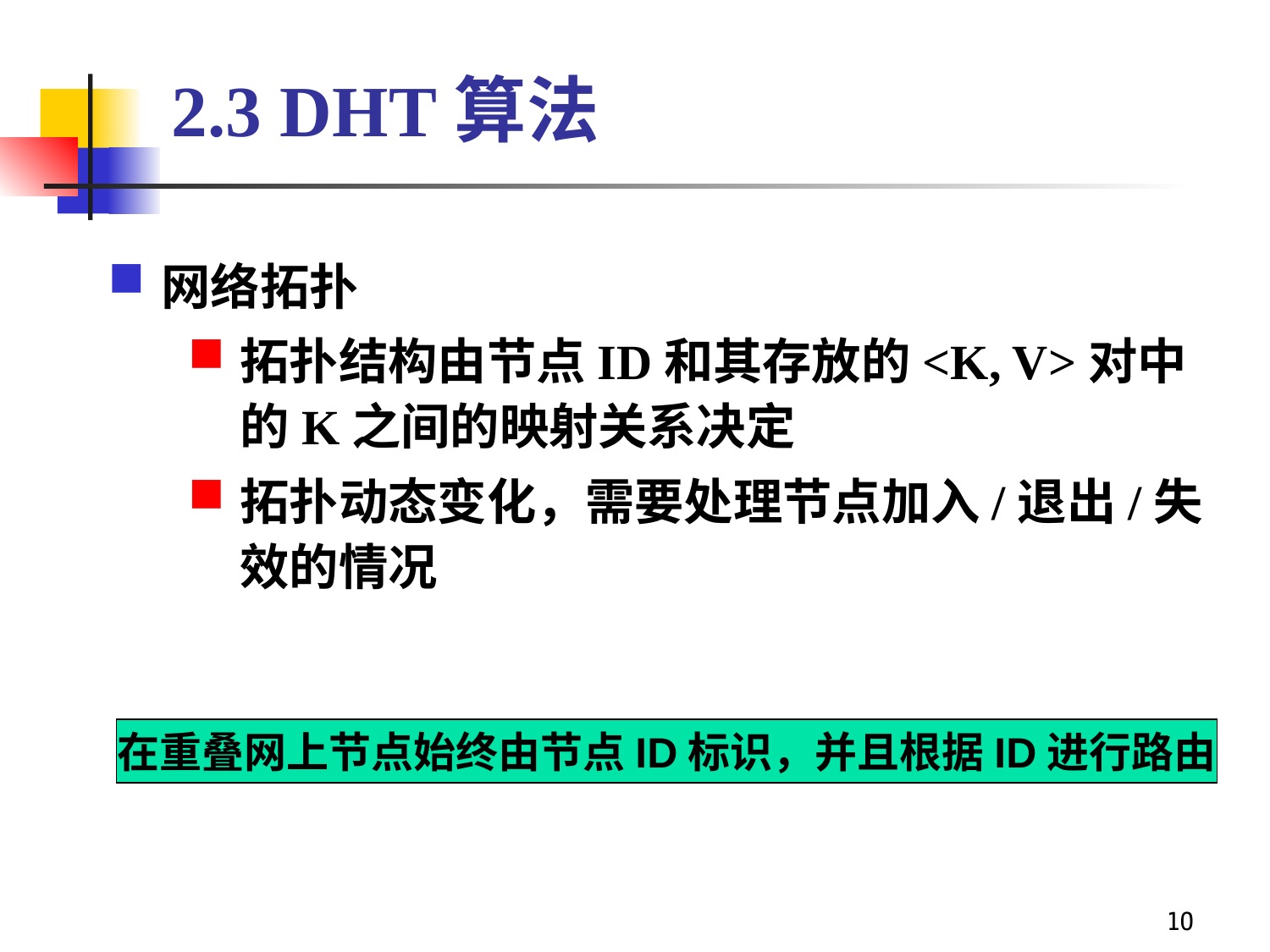

# 2.3 DHT算法
网络拓扑
拓扑结构由节点ID和其存放的<K, V>对中的K之间的映射关系决定
拓扑动态变化，需要处理节点加入/退出/失效的情况
在重叠网上节点始终由节点ID标识，并且根据ID进行路由
10